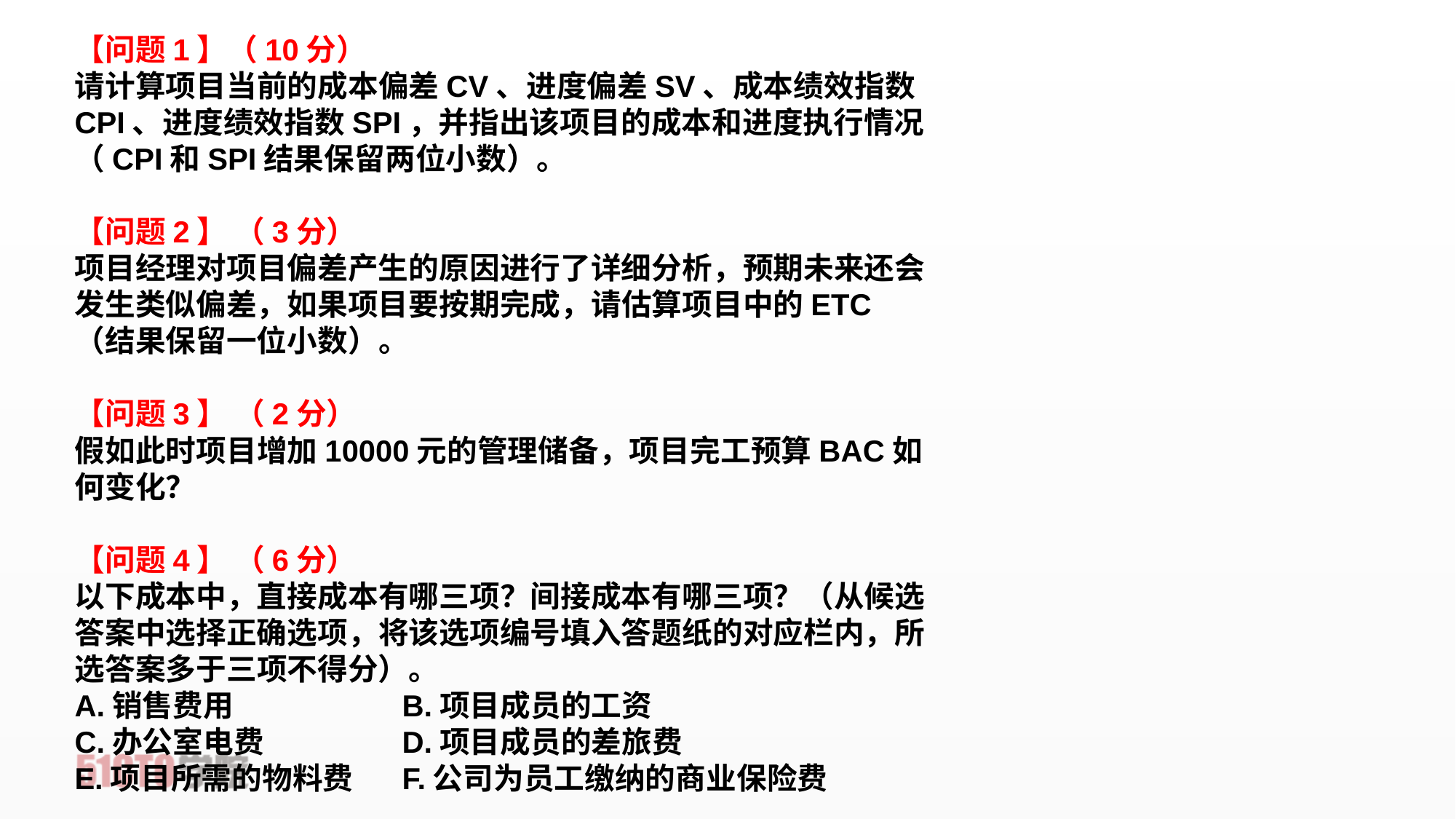

【问题1】（10分）
请计算项目当前的成本偏差CV、进度偏差SV、成本绩效指数CPI、进度绩效指数SPI，并指出该项目的成本和进度执行情况（CPI和SPI结果保留两位小数）。

【问题2】 （3分）
项目经理对项目偏差产生的原因进行了详细分析，预期未来还会发生类似偏差，如果项目要按期完成，请估算项目中的ETC（结果保留一位小数）。

【问题3】 （2分）
假如此时项目增加10000元的管理储备，项目完工预算BAC如何变化？

【问题4】 （6分）
以下成本中，直接成本有哪三项？间接成本有哪三项？（从候选答案中选择正确选项，将该选项编号填入答题纸的对应栏内，所选答案多于三项不得分）。
A.销售费用		B.项目成员的工资
C.办公室电费		D.项目成员的差旅费
E.项目所需的物料费	F.公司为员工缴纳的商业保险费